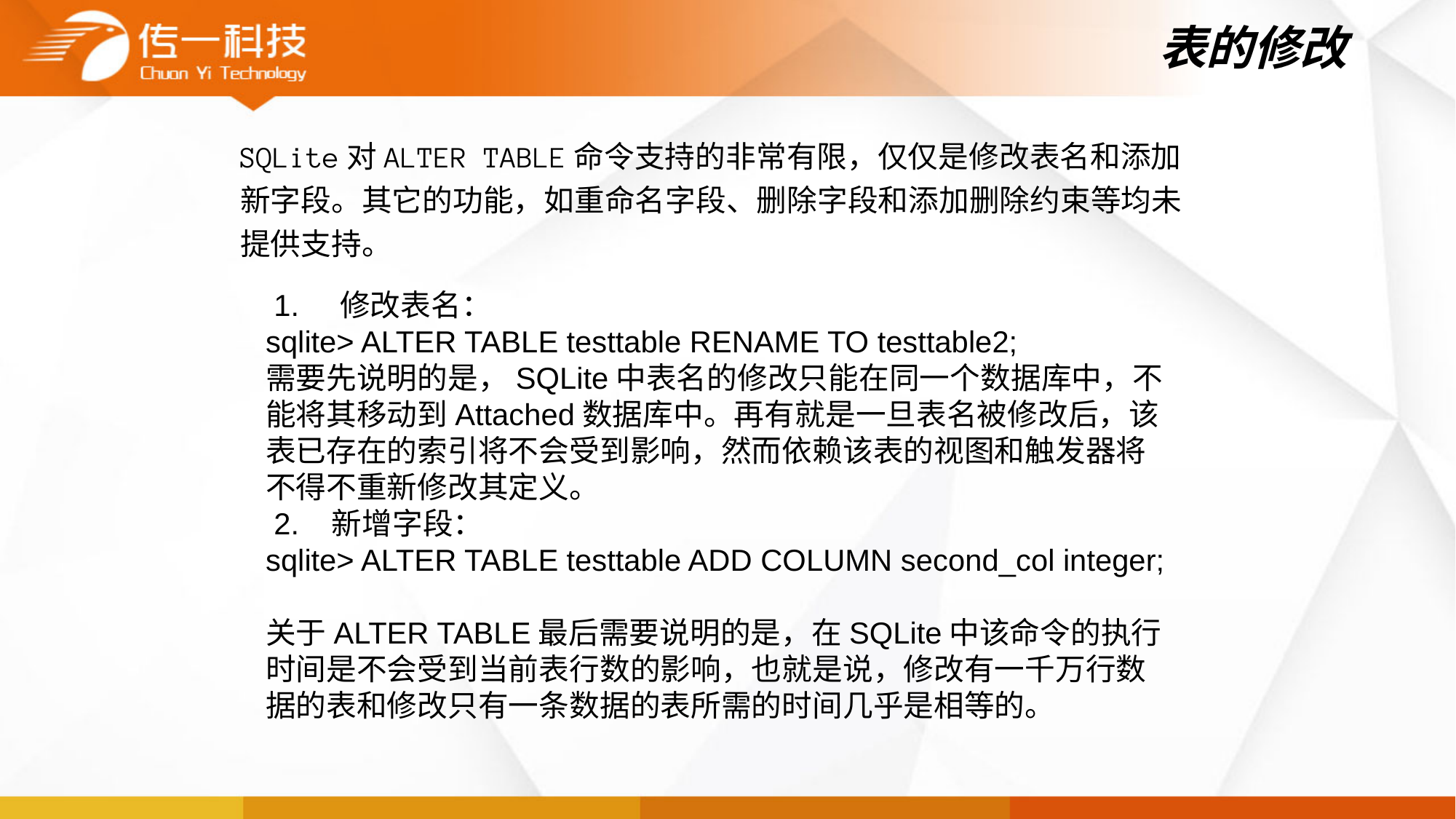

# 表的修改
SQLite对ALTER TABLE命令支持的非常有限，仅仅是修改表名和添加新字段。其它的功能，如重命名字段、删除字段和添加删除约束等均未提供支持。
 1.    修改表名：
sqlite> ALTER TABLE testtable RENAME TO testtable2;
需要先说明的是，SQLite中表名的修改只能在同一个数据库中，不能将其移动到Attached数据库中。再有就是一旦表名被修改后，该表已存在的索引将不会受到影响，然而依赖该表的视图和触发器将不得不重新修改其定义。
 2.   新增字段：
sqlite> ALTER TABLE testtable ADD COLUMN second_col integer;

关于ALTER TABLE最后需要说明的是，在SQLite中该命令的执行时间是不会受到当前表行数的影响，也就是说，修改有一千万行数据的表和修改只有一条数据的表所需的时间几乎是相等的。